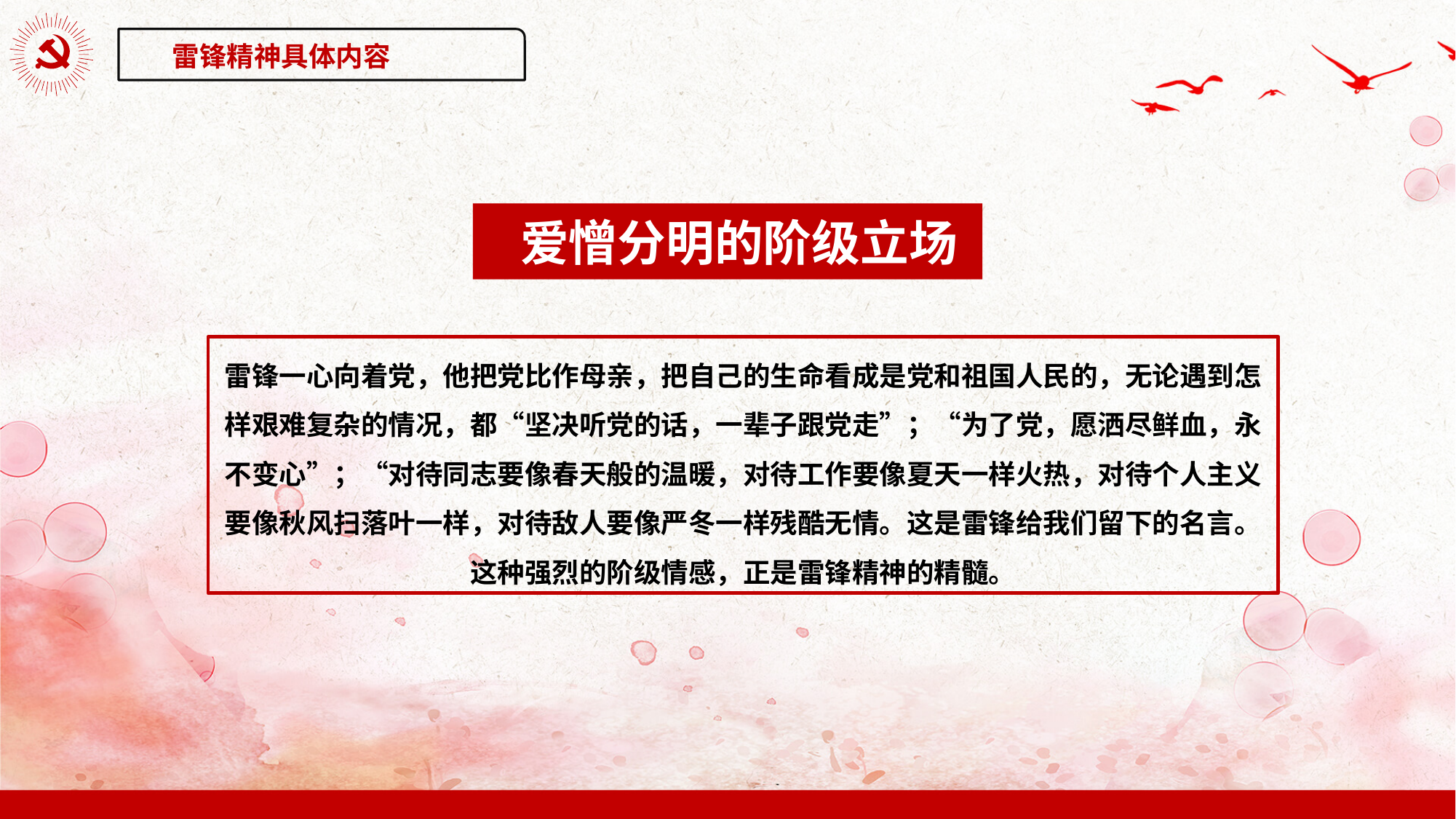

雷锋精神具体内容
 爱憎分明的阶级立场
雷锋一心向着党，他把党比作母亲，把自己的生命看成是党和祖国人民的，无论遇到怎样艰难复杂的情况，都“坚决听党的话，一辈子跟党走”；“为了党，愿洒尽鲜血，永不变心”；“对待同志要像春天般的温暖，对待工作要像夏天一样火热，对待个人主义要像秋风扫落叶一样，对待敌人要像严冬一样残酷无情。这是雷锋给我们留下的名言。这种强烈的阶级情感，正是雷锋精神的精髓。